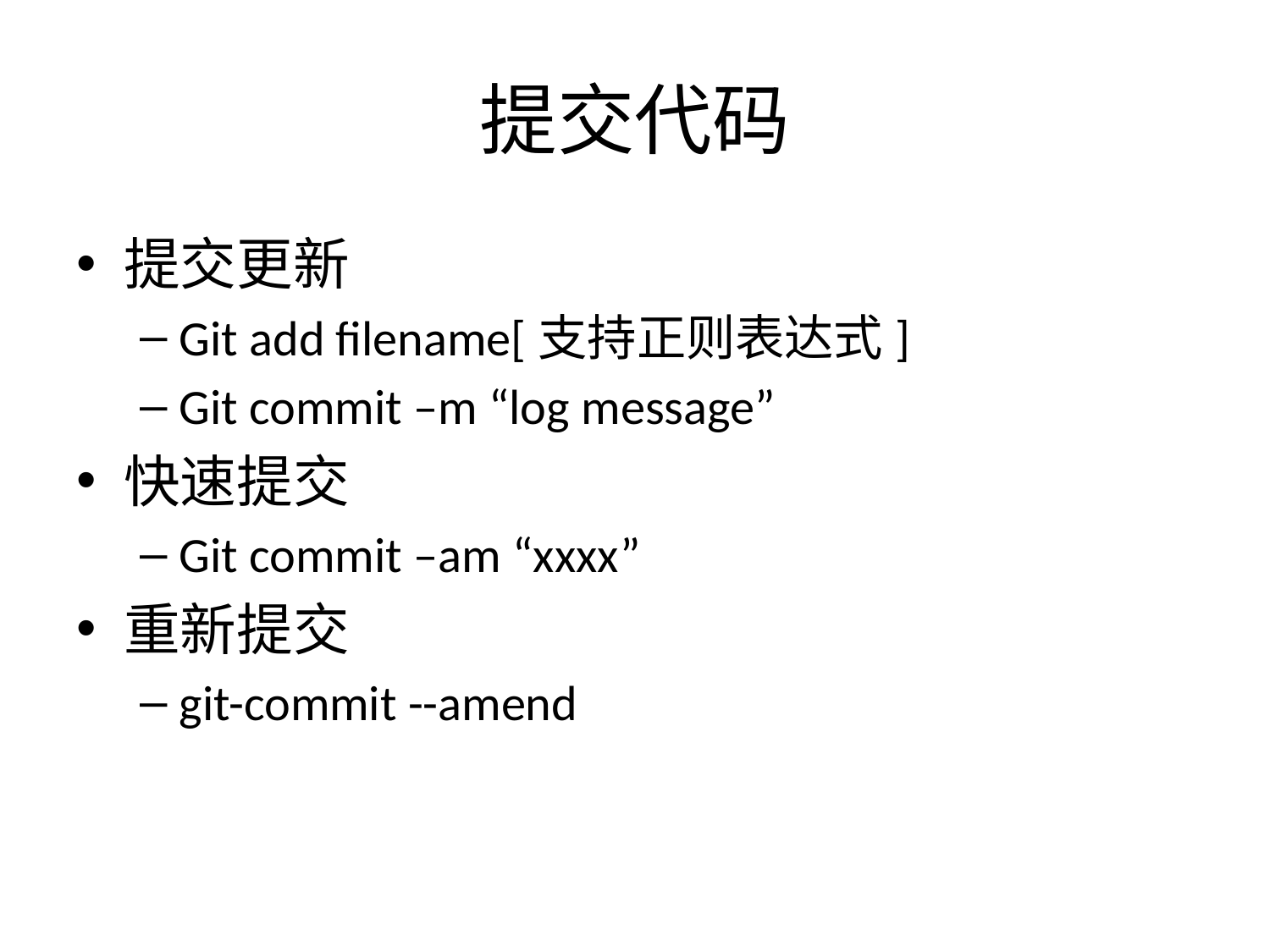

# 提交代码
提交更新
Git add filename[支持正则表达式]
Git commit –m “log message”
快速提交
Git commit –am “xxxx”
重新提交
git-commit --amend